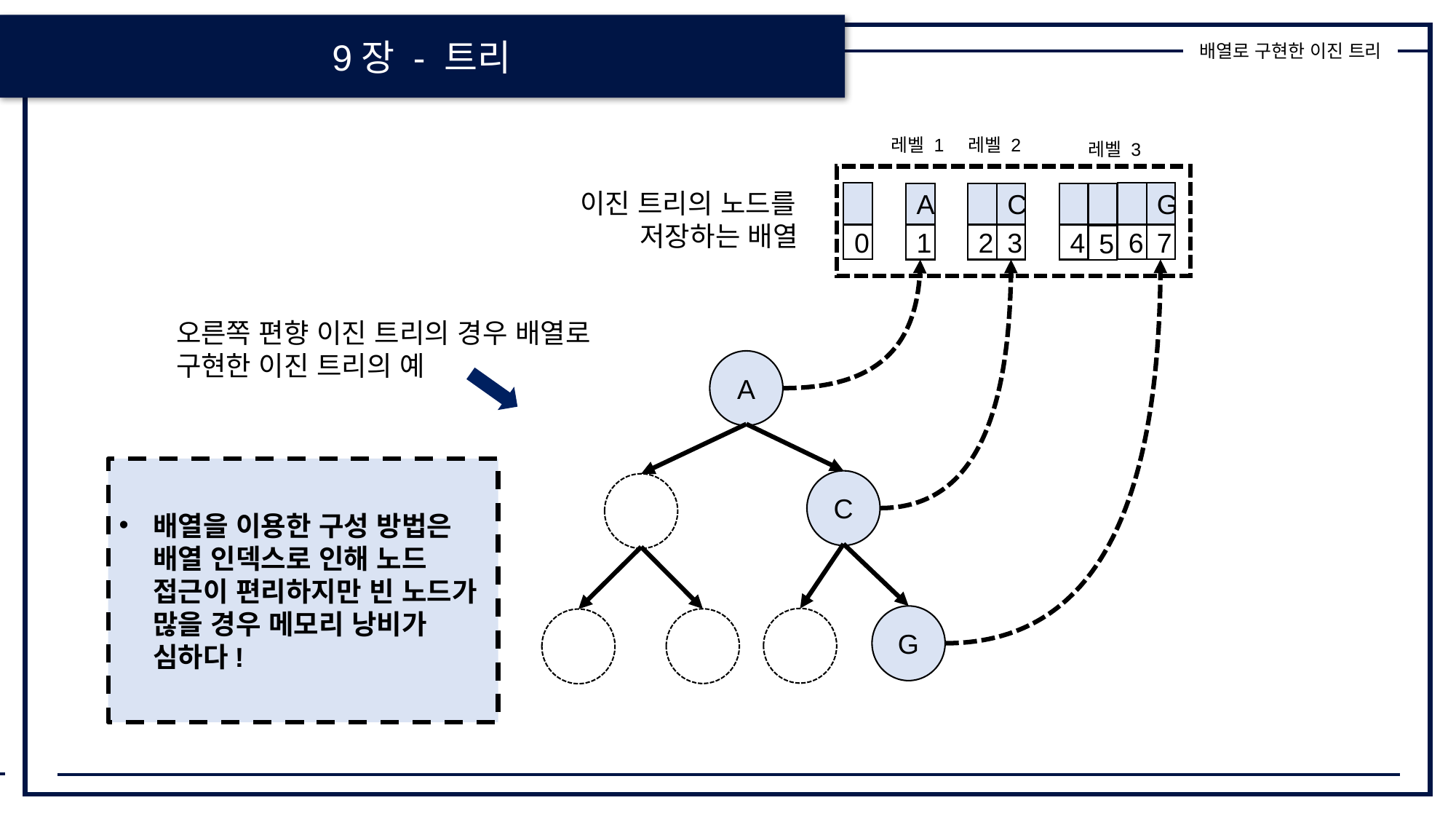

9장 - 트리

배열로 구현한 이진 트리
레벨 1
레벨 2
레벨 3

이진 트리의 노드를
       저장하는 배열

0

6
G
7

4

5
A

2
C
3
1
오른쪽 편향 이진 트리의 경우 배열로
구현한 이진 트리의 예
A
C

G

배열을 이용한 구성 방법은 배열 인덱스로 인해 노드 접근이 편리하지만 빈 노드가 많을 경우 메모리 낭비가 심하다!